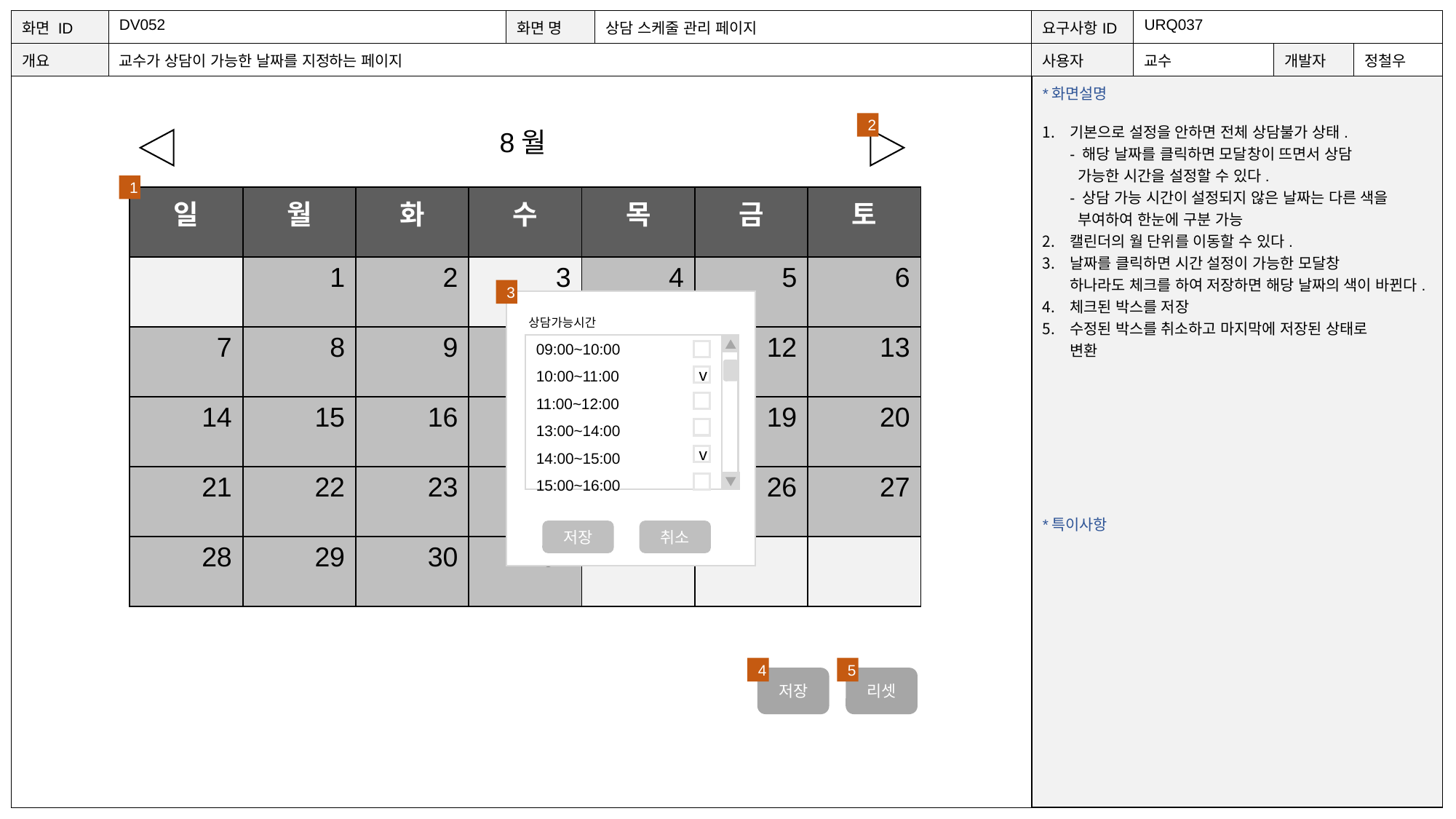

| 화면 ID | DV052 | 화면 명 | 상담 스케줄 관리 페이지 | 요구사항ID | URQ037 |  |  |
| --- | --- | --- | --- | --- | --- | --- | --- |
| 개요 | 교수가 상담이 가능한 날짜를 지정하는 페이지 |  |  | 사용자 | 교수 | 개발자 | 정철우 |
|  |  |  |  | \*화면설명 기본으로 설정을 안하면 전체 상담불가 상태. - 해당 날짜를 클릭하면 모달창이 뜨면서 상담 가능한 시간을 설정할 수 있다. - 상담 가능 시간이 설정되지 않은 날짜는 다른 색을 부여하여 한눈에 구분 가능 캘린더의 월 단위를 이동할 수 있다. 날짜를 클릭하면 시간 설정이 가능한 모달창 하나라도 체크를 하여 저장하면 해당 날짜의 색이 바뀐다. 체크된 박스를 저장 수정된 박스를 취소하고 마지막에 저장된 상태로 변환 \*특이사항 |  |  |  |
2
8월

1
| 일 | 월 | 화 | 수 | 목 | 금 | 토 |
| --- | --- | --- | --- | --- | --- | --- |
|  | 1 | 2 | 3 | 4 | 5 | 6 |
| 7 | 8 | 9 | 10 | 11 | 12 | 13 |
| 14 | 15 | 16 | 17 | 18 | 19 | 20 |
| 21 | 22 | 23 | 24 | 25 | 26 | 27 |
| 28 | 29 | 30 | 31 |  |  |  |
3

상담가능시간
09:00~10:00
10:00~11:00
11:00~12:00
13:00~14:00
14:00~15:00
15:00~16:00

v

v

저장
취소
4
5
저장
리셋